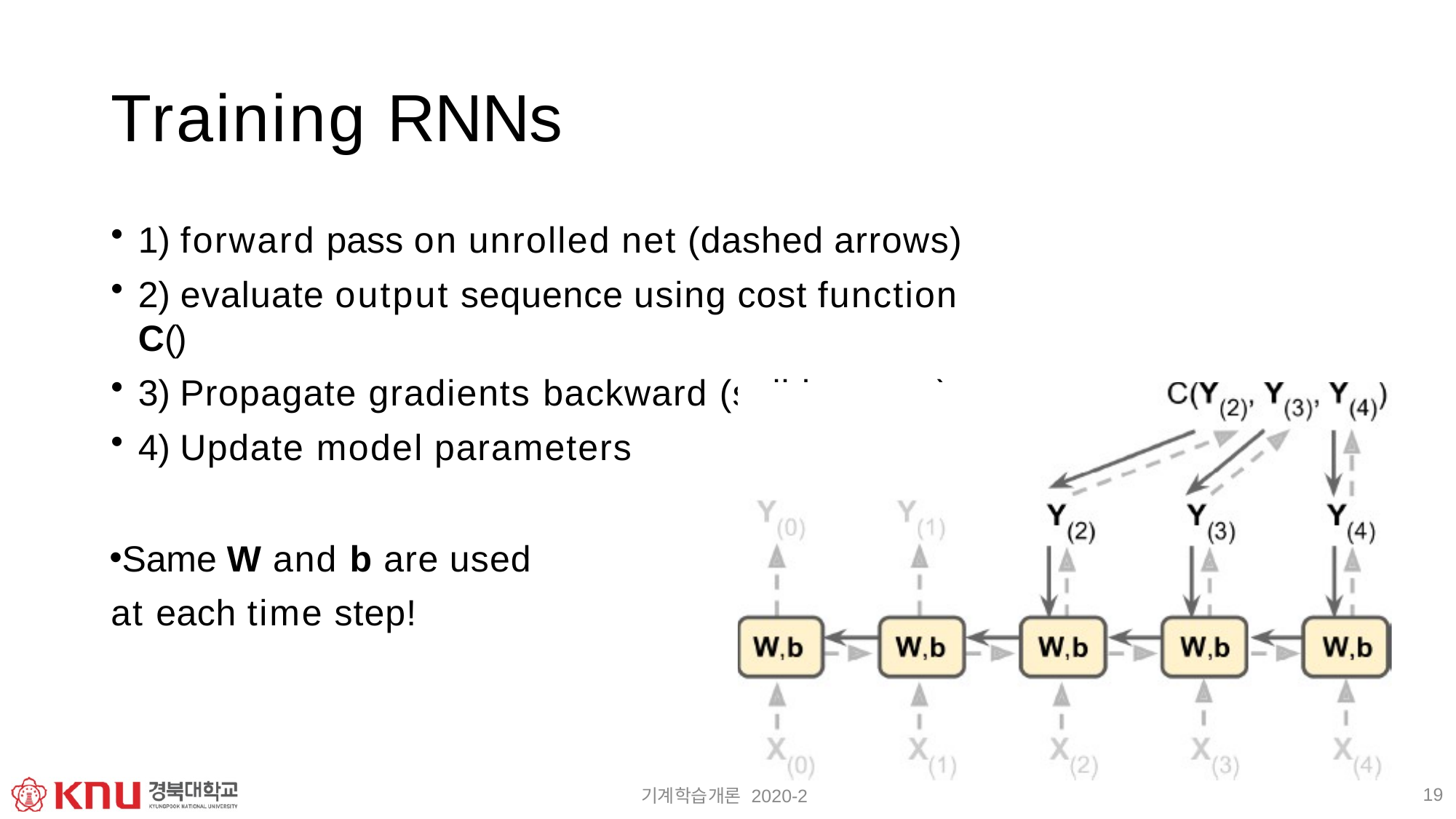

# Training RNNs
1) forward pass on unrolled net (dashed arrows)
2) evaluate output sequence using cost function C()
3) Propagate gradients backward (solid arrows)
4) Update model parameters

Same W and b are used  at each time step!

19
기계학습개론 2020-2